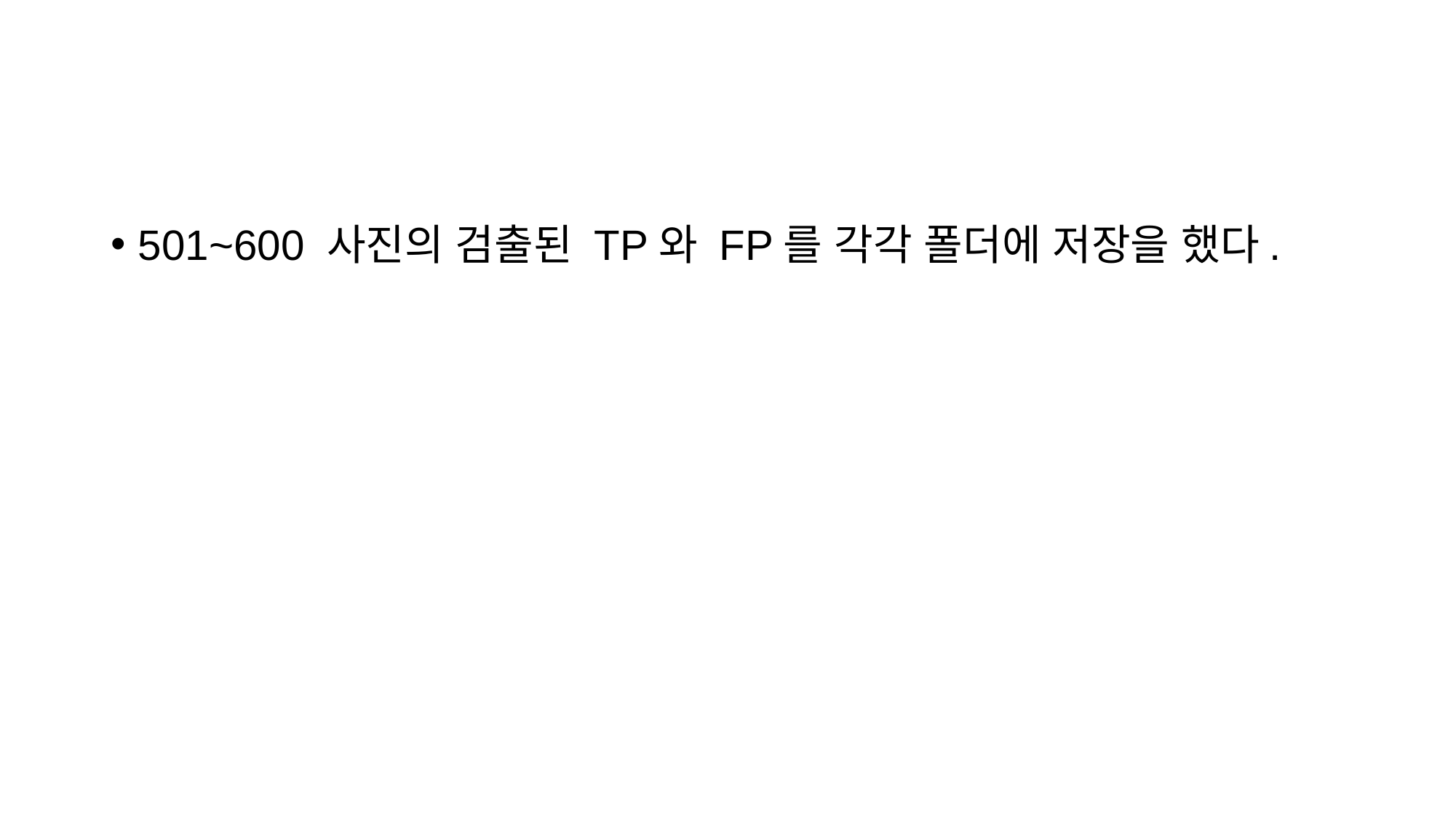

#
501~600 사진의 검출된 TP와 FP를 각각 폴더에 저장을 했다.